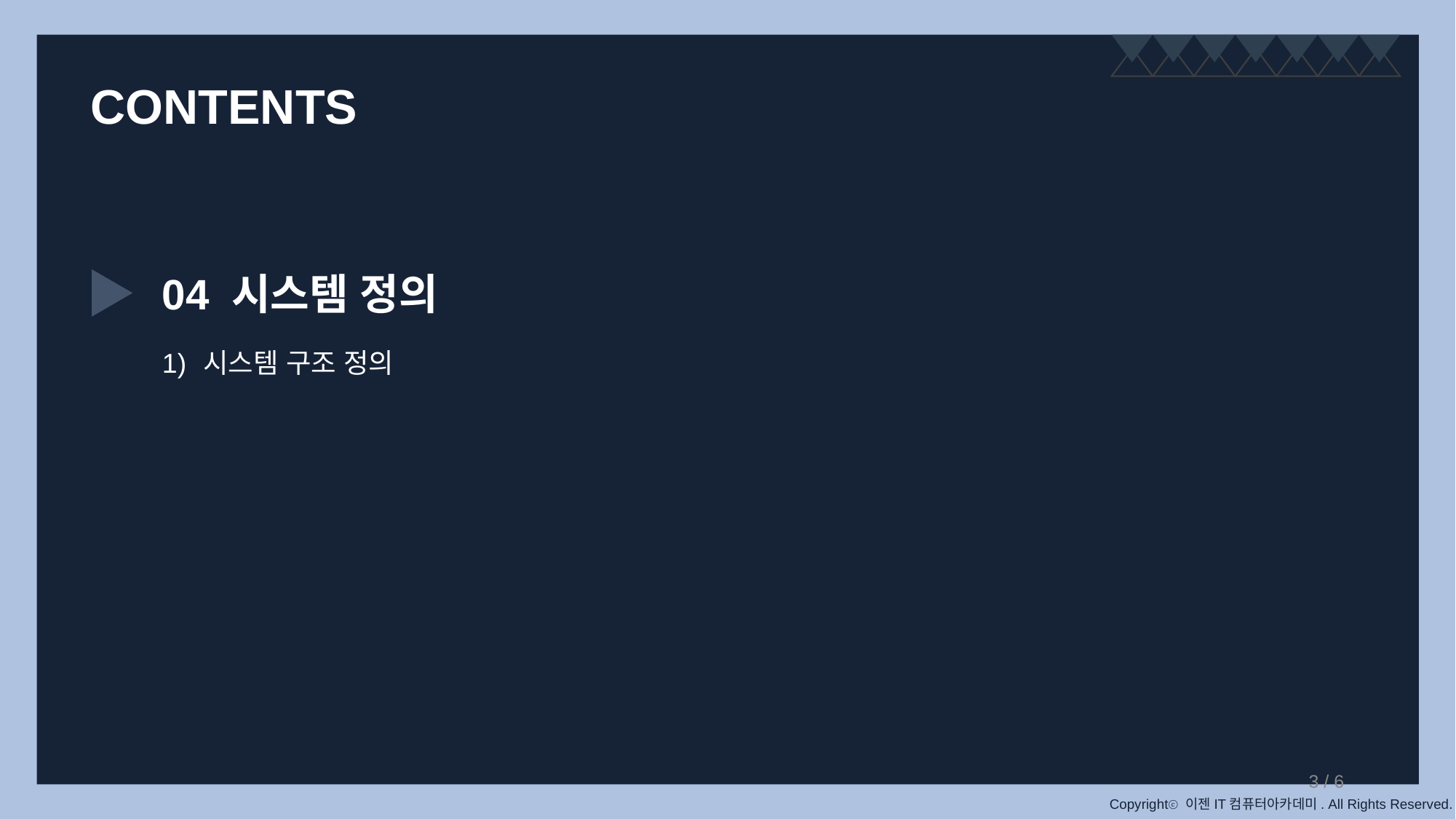

CONTENTS
04 시스템 정의

시스템 구조 정의
3 / 6